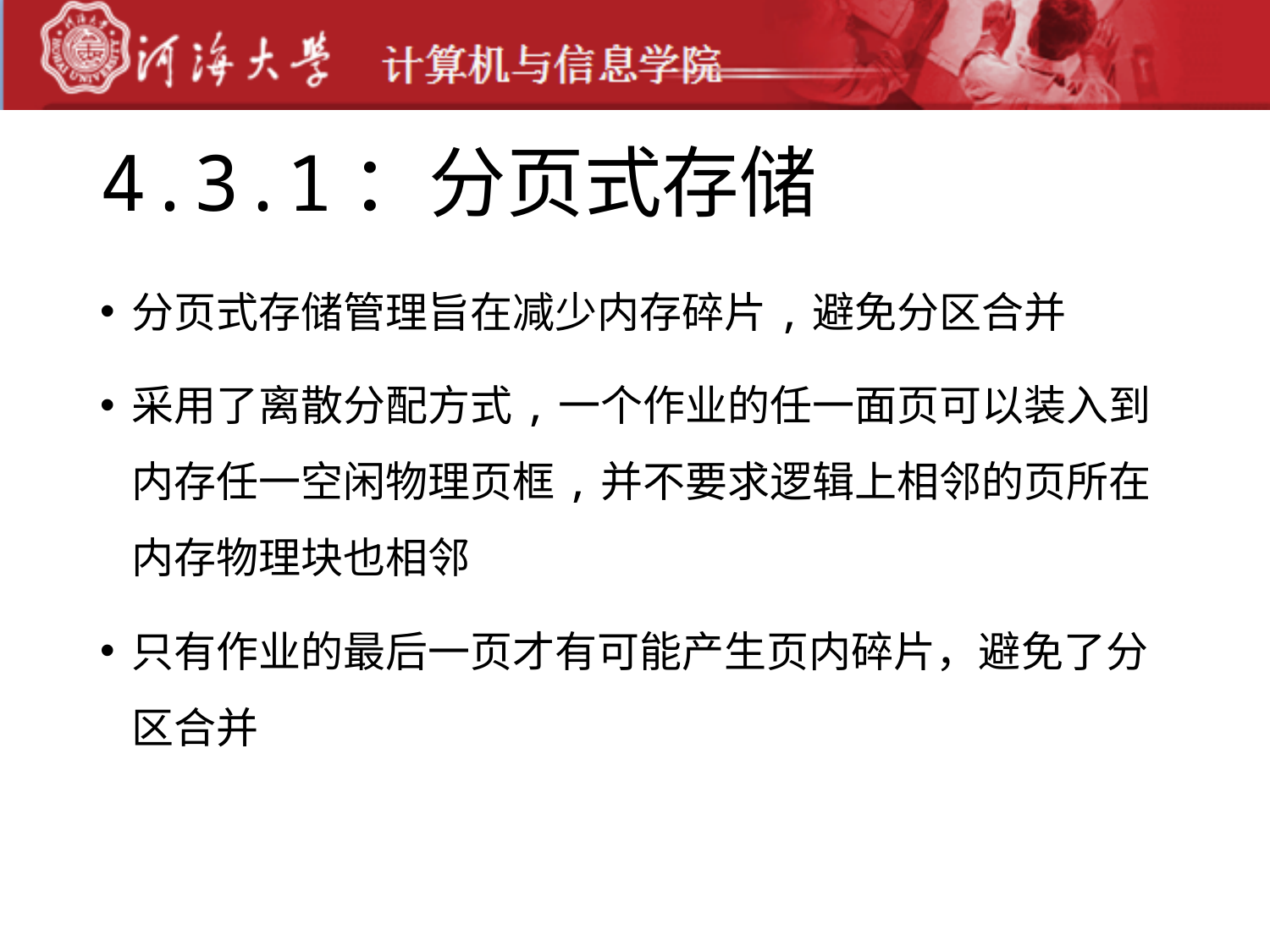

# 4.3.1：分页式存储
分页式存储管理旨在减少内存碎片,避免分区合并
采用了离散分配方式,一个作业的任一面页可以装入到内存任一空闲物理页框,并不要求逻辑上相邻的页所在内存物理块也相邻
只有作业的最后一页才有可能产生页内碎片，避免了分区合并